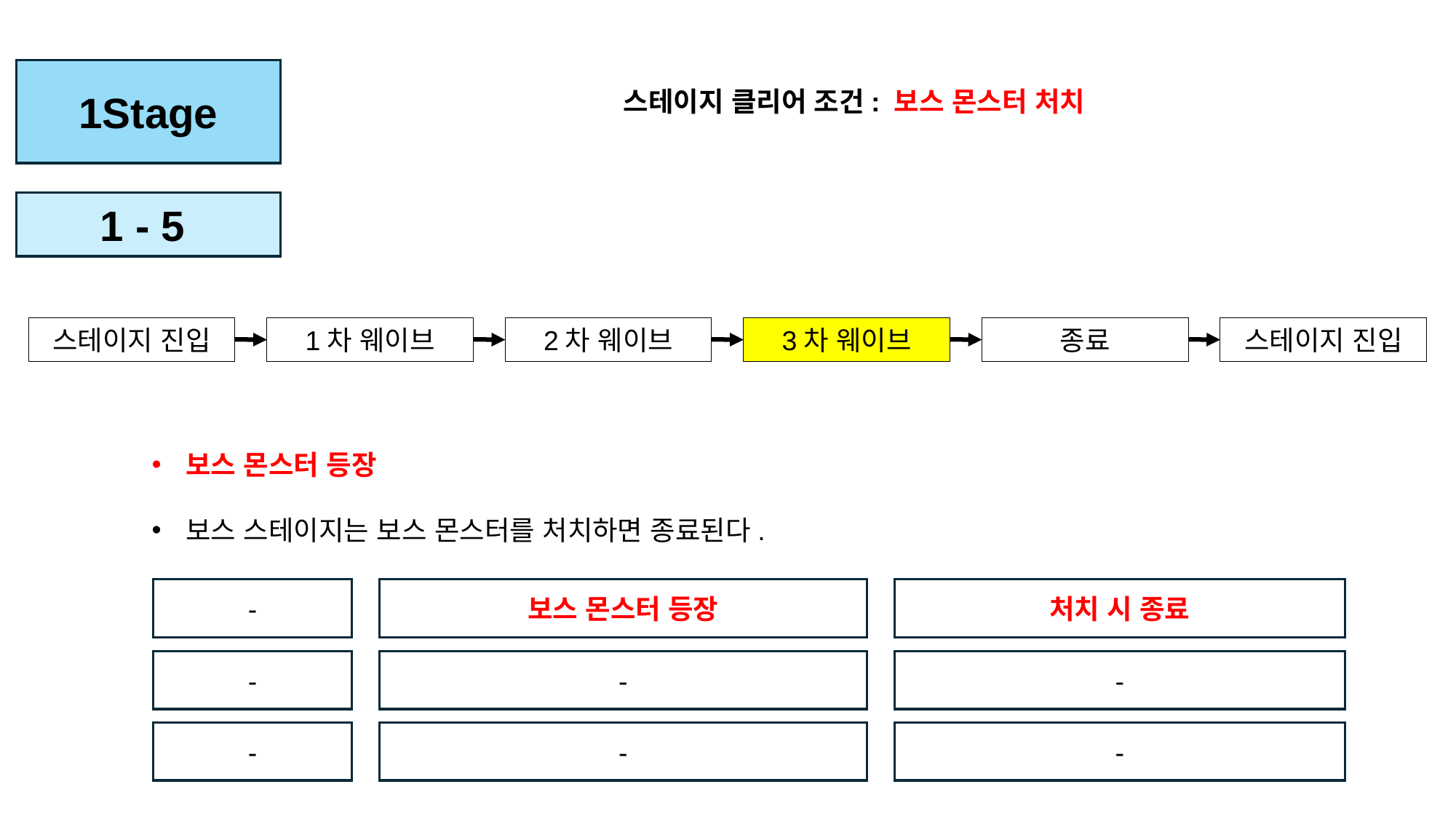

1Stage
스테이지 클리어 조건: 보스 몬스터 처치
1 - 5
스테이지 진입
1차 웨이브
2차 웨이브
3차 웨이브
종료
스테이지 진입
보스 몬스터 등장
보스 스테이지는 보스 몬스터를 처치하면 종료된다.
-
보스 몬스터 등장
처치 시 종료
-
-
-
-
-
-